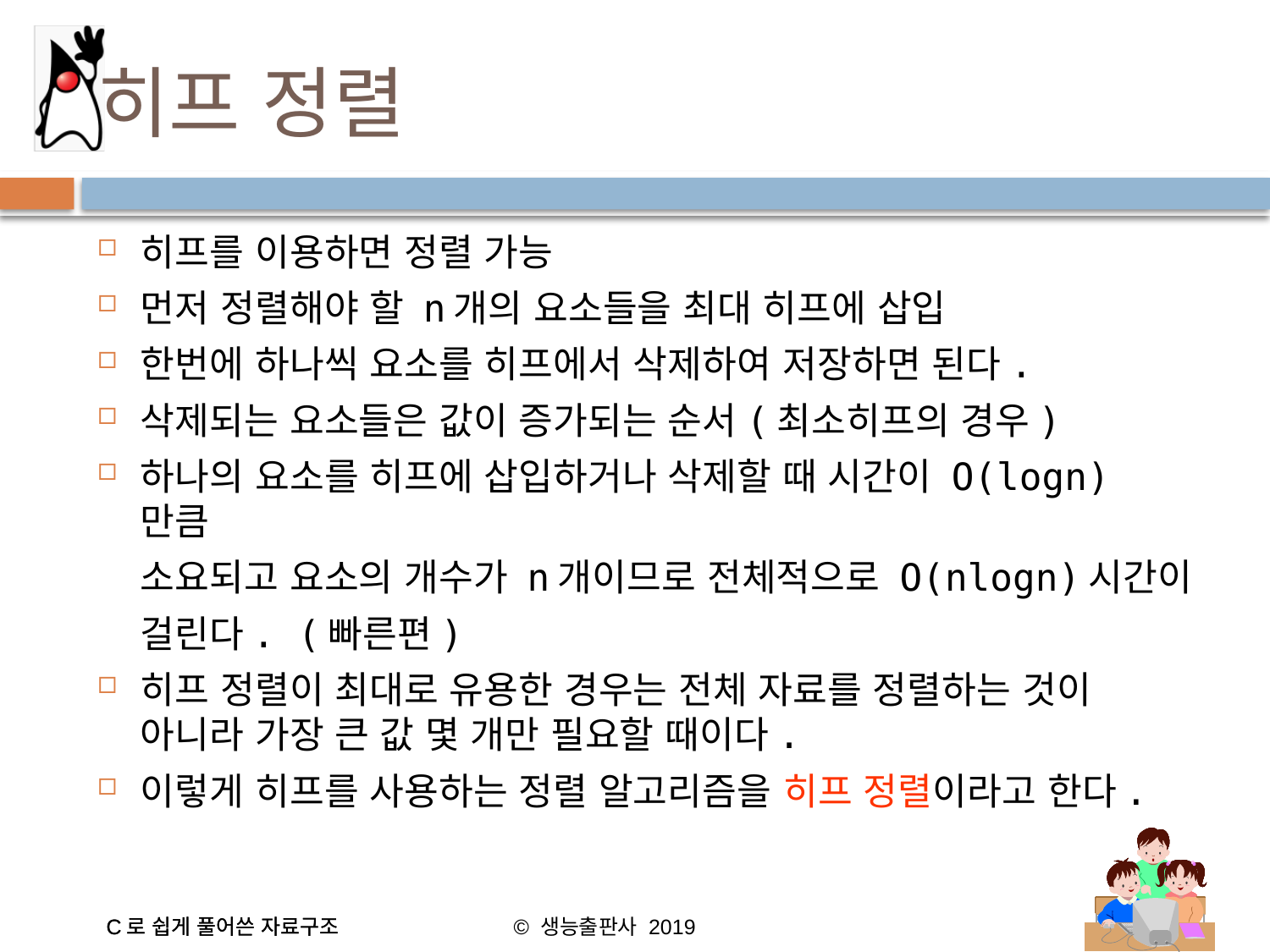

# 히프 정렬
히프를 이용하면 정렬 가능
먼저 정렬해야 할 n개의 요소들을 최대 히프에 삽입
한번에 하나씩 요소를 히프에서 삭제하여 저장하면 된다.
삭제되는 요소들은 값이 증가되는 순서(최소히프의 경우)
하나의 요소를 히프에 삽입하거나 삭제할 때 시간이 O(logn) 만큼
	소요되고 요소의 개수가 n개이므로 전체적으로 O(nlogn)시간이
	걸린다. (빠른편)
히프 정렬이 최대로 유용한 경우는 전체 자료를 정렬하는 것이 아니라 가장 큰 값 몇 개만 필요할 때이다.
이렇게 히프를 사용하는 정렬 알고리즘을 히프 정렬이라고 한다.